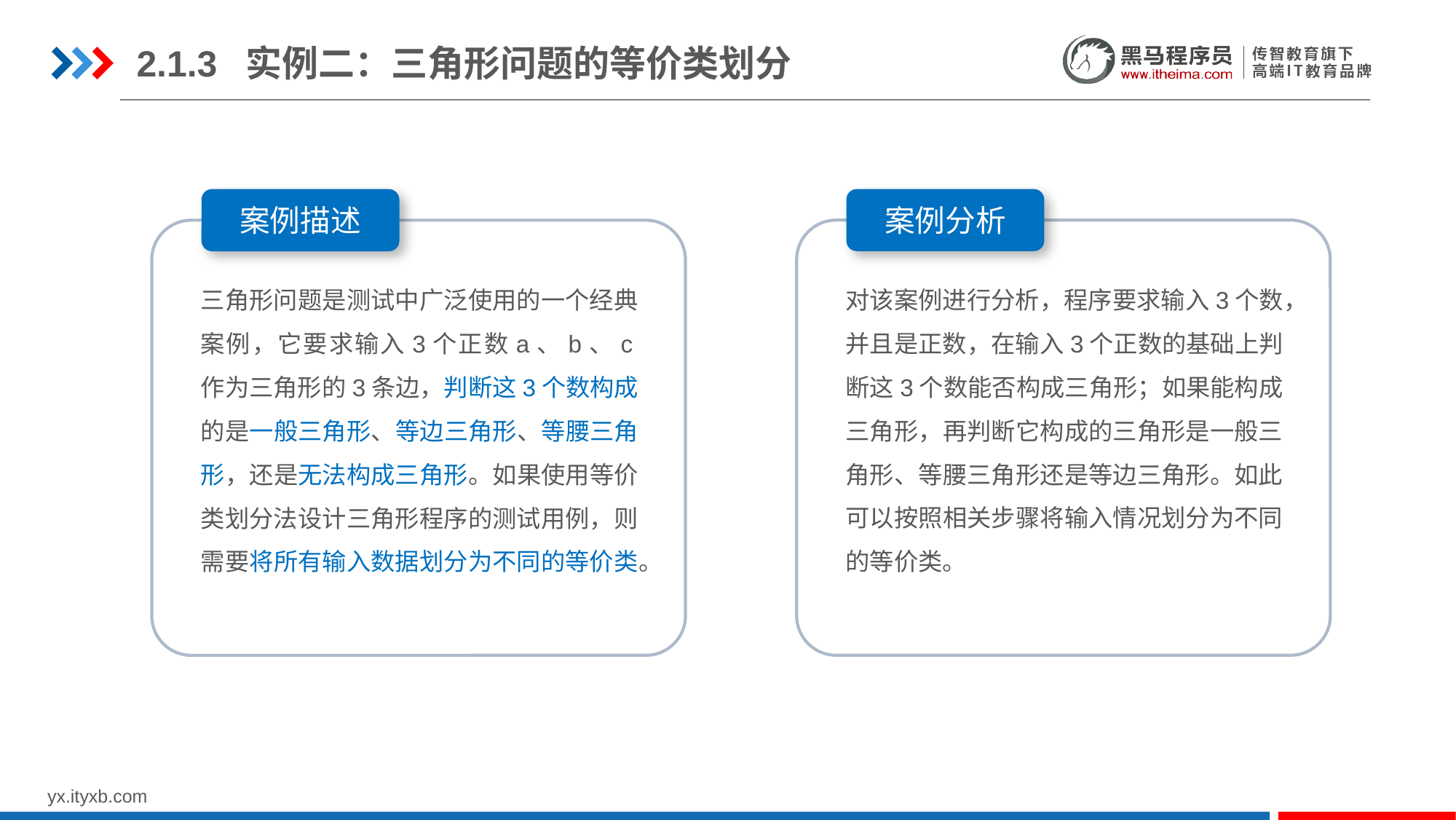

2.1.3	实例二：三角形问题的等价类划分
案例分析
案例描述

对该案例进行分析，程序要求输入3个数，并且是正数，在输入3个正数的基础上判断这3个数能否构成三角形；如果能构成三角形，再判断它构成的三角形是一般三角形、等腰三角形还是等边三角形。如此可以按照相关步骤将输入情况划分为不同的等价类。

三角形问题是测试中广泛使用的一个经典案例，它要求输入3个正数a、b、c作为三角形的3条边，判断这3个数构成的是一般三角形、等边三角形、等腰三角形，还是无法构成三角形。如果使用等价类划分法设计三角形程序的测试用例，则需要将所有输入数据划分为不同的等价类。